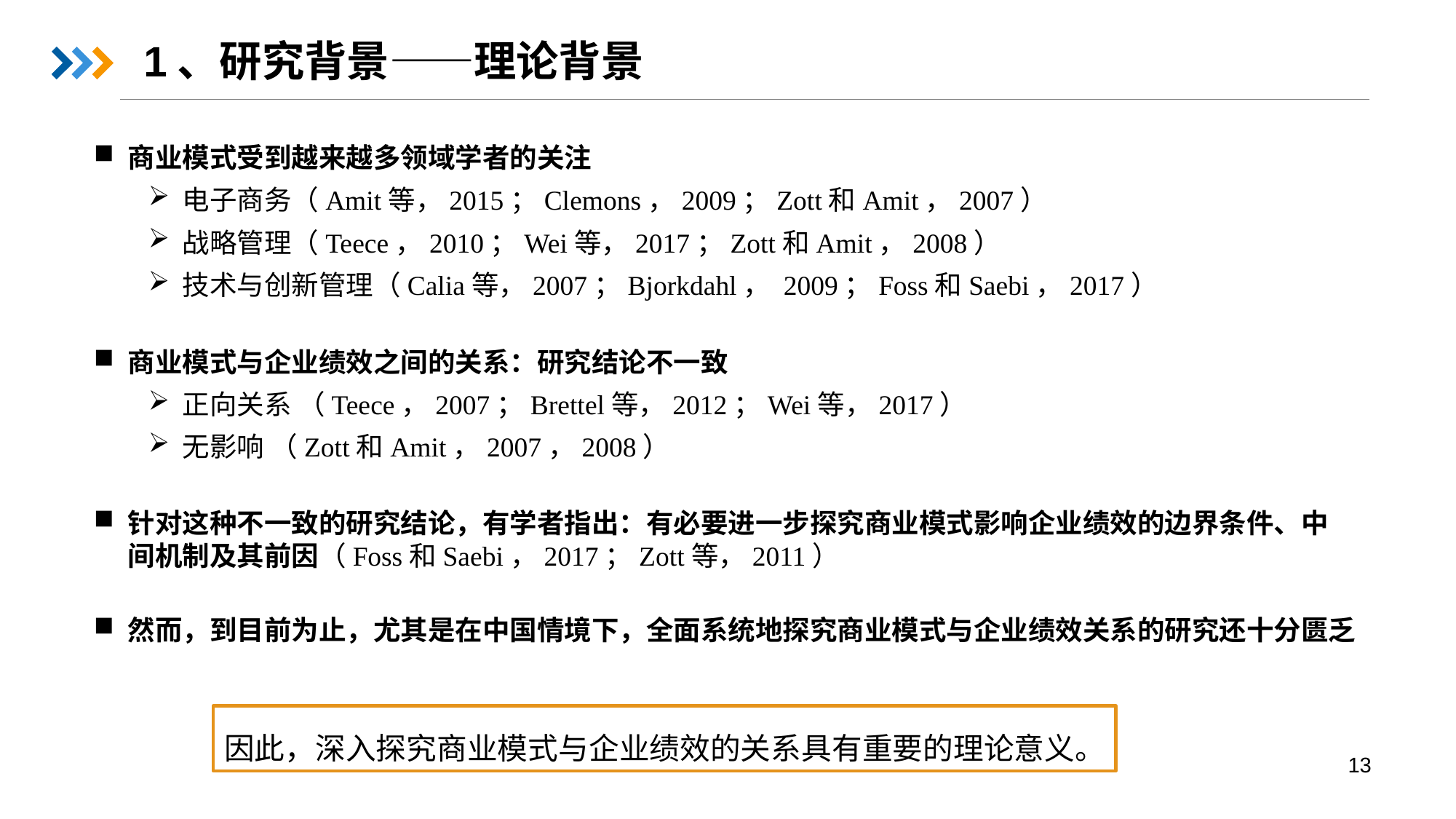

# 1、研究背景——理论背景
商业模式受到越来越多领域学者的关注
电子商务（Amit等，2015；Clemons，2009；Zott和Amit，2007）
战略管理（Teece，2010；Wei等，2017；Zott和Amit，2008）
技术与创新管理（Calia等，2007；Bjorkdahl， 2009；Foss和Saebi，2017）
商业模式与企业绩效之间的关系：研究结论不一致
正向关系 （Teece，2007；Brettel等，2012；Wei等，2017）
无影响 （Zott和Amit，2007，2008）
针对这种不一致的研究结论，有学者指出：有必要进一步探究商业模式影响企业绩效的边界条件、中间机制及其前因（Foss和Saebi，2017；Zott等，2011）
然而，到目前为止，尤其是在中国情境下，全面系统地探究商业模式与企业绩效关系的研究还十分匮乏

因此，深入探究商业模式与企业绩效的关系具有重要的理论意义。
13